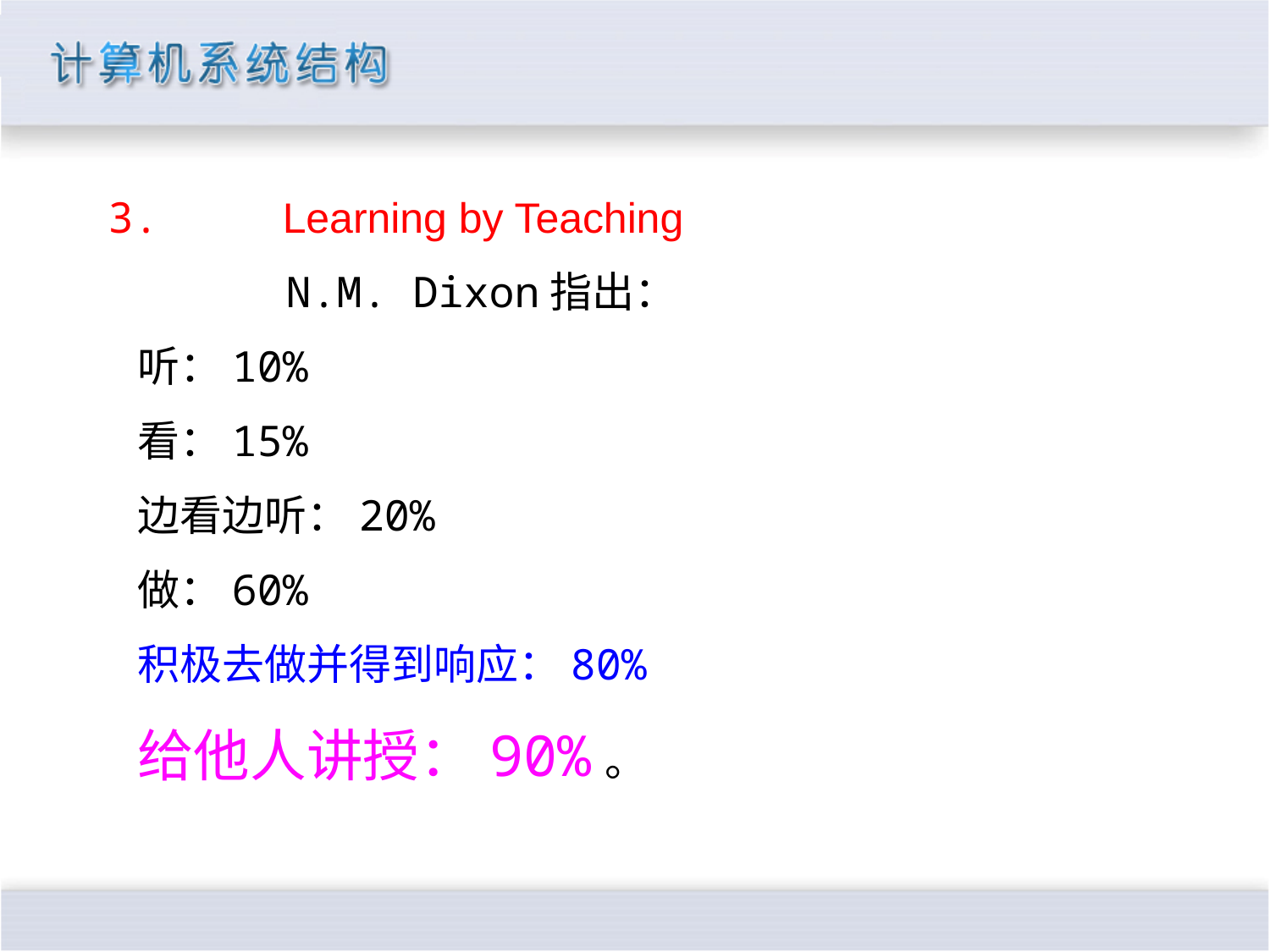

3.	Learning by Teaching
       N.M. Dixon指出：
  听：10%
  看：15%
  边看边听：20%
  做：60%
  积极去做并得到响应：80%
  给他人讲授：90%。